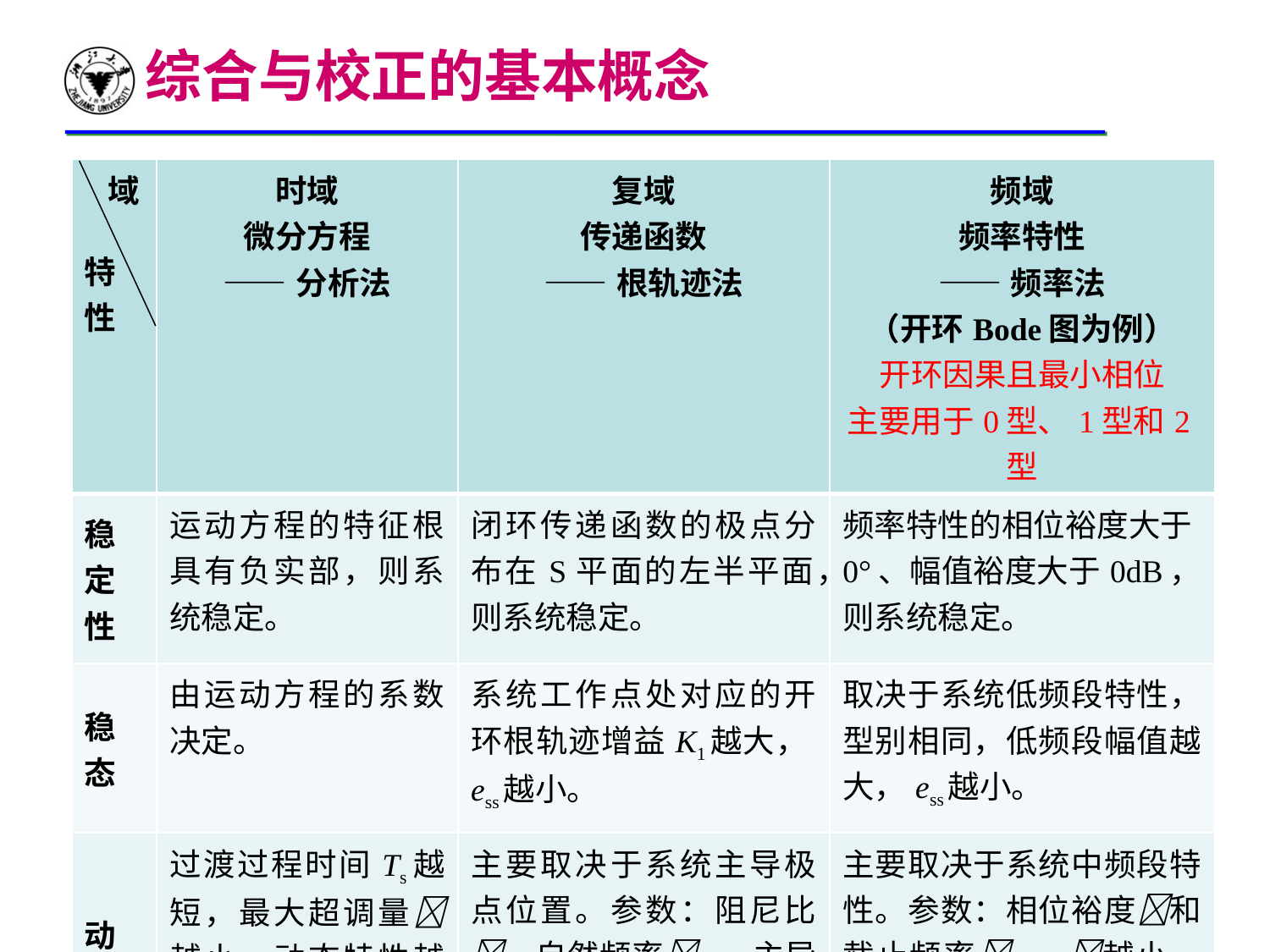

综合与校正的基本概念
| 域 特性 | 时域 微分方程 ——分析法 | 复域 传递函数 ——根轨迹法 | 频域 频率特性 ——频率法 （开环Bode图为例） 开环因果且最小相位 主要用于0型、1型和2型 |
| --- | --- | --- | --- |
| 稳定性 | 运动方程的特征根具有负实部，则系统稳定。 | 闭环传递函数的极点分布在S平面的左半平面，则系统稳定。 | 频率特性的相位裕度大于0°、幅值裕度大于0dB，则系统稳定。 |
| 稳态 | 由运动方程的系数决定。 | 系统工作点处对应的开环根轨迹增益K1越大，ess越小。 | 取决于系统低频段特性，型别相同，低频段幅值越大，ess越小。 |
| 动态 | 过渡过程时间Ts越短，最大超调量σ越小，动态特性越好。 | 主要取决于系统主导极点位置。参数：阻尼比ζ、自然频率ωn，主导极点距虚轴越近，系统振荡越厉害。 | 主要取决于系统中频段特性。参数：相位裕度γ和截止频率ωc，γ越小，振荡越厉害，ωc越大，响应速度越快。 |